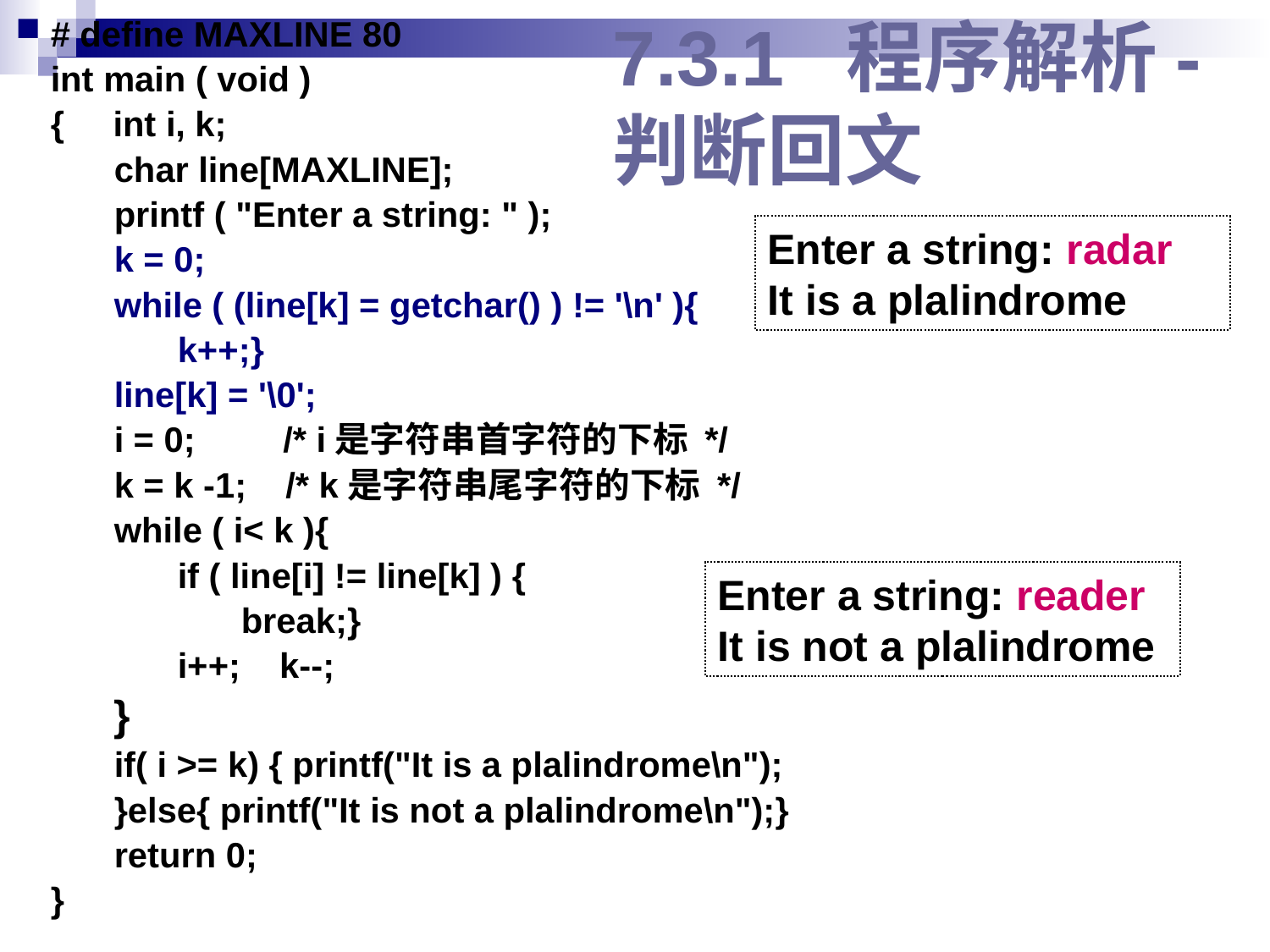

# define MAXLINE 80
int main ( void )
{     int i, k;
char line[MAXLINE];
printf ( "Enter a string: " );
k = 0;
while ( (line[k] = getchar() ) != '\n' ){
k++;}
line[k] = '\0';
i = 0;         /* i是字符串首字符的下标 */
k = k -1;    /* k是字符串尾字符的下标 */
while ( i< k ){
if ( line[i] != line[k] ) {
break;}
i++;    k--;
}
if( i >= k) { printf("It is a plalindrome\n");
}else{ printf("It is not a plalindrome\n");}
return 0;
}
# 7.3.1  程序解析- 判断回文
Enter a string: radar
It is a plalindrome
Enter a string: reader
It is not a plalindrome